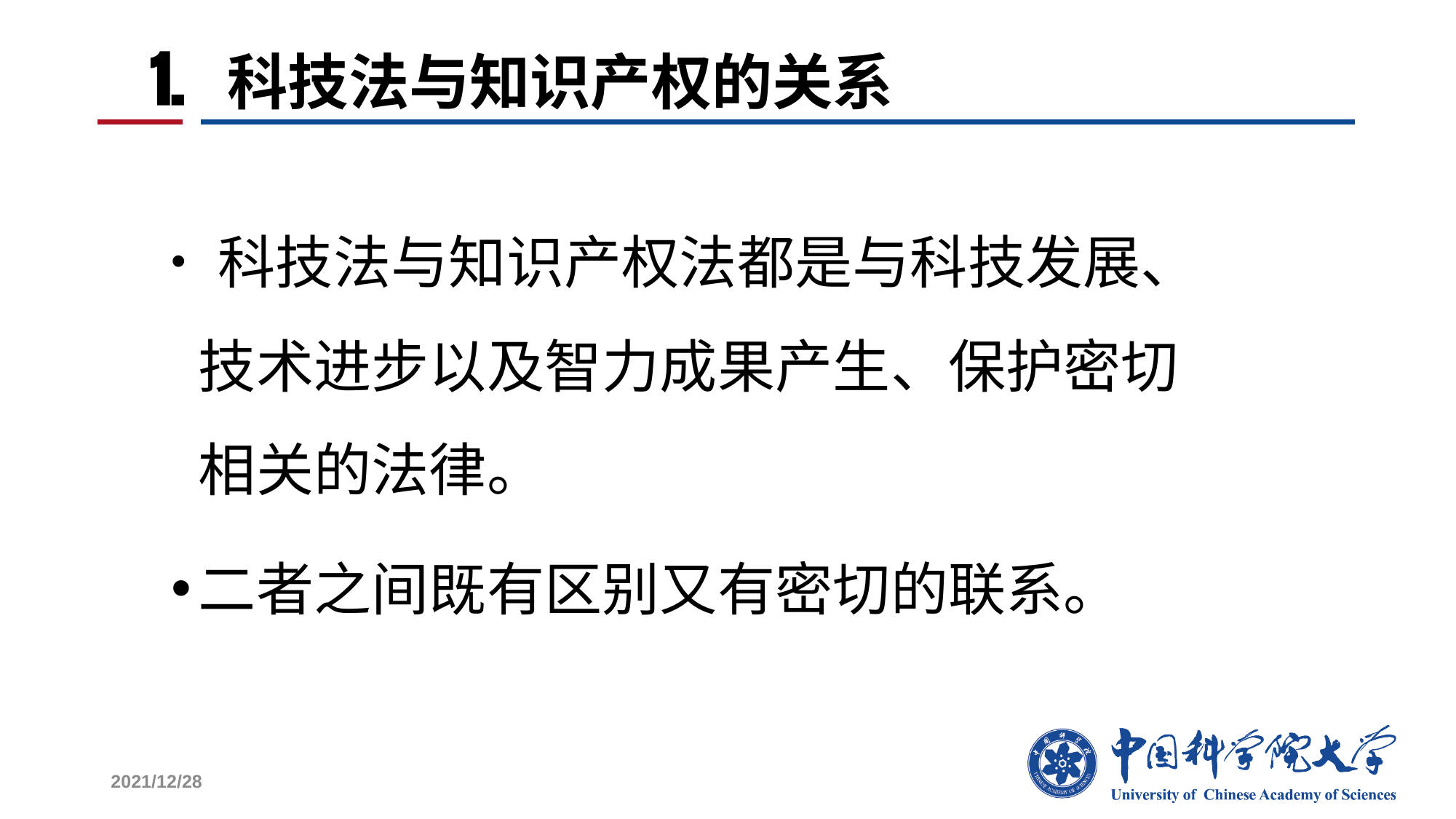

# 1.  科技法与知识产权的关系
 科技法与知识产权法都是与科技发展、技术进步以及智力成果产生、保护密切相关的法律。
二者之间既有区别又有密切的联系。

2021/12/28